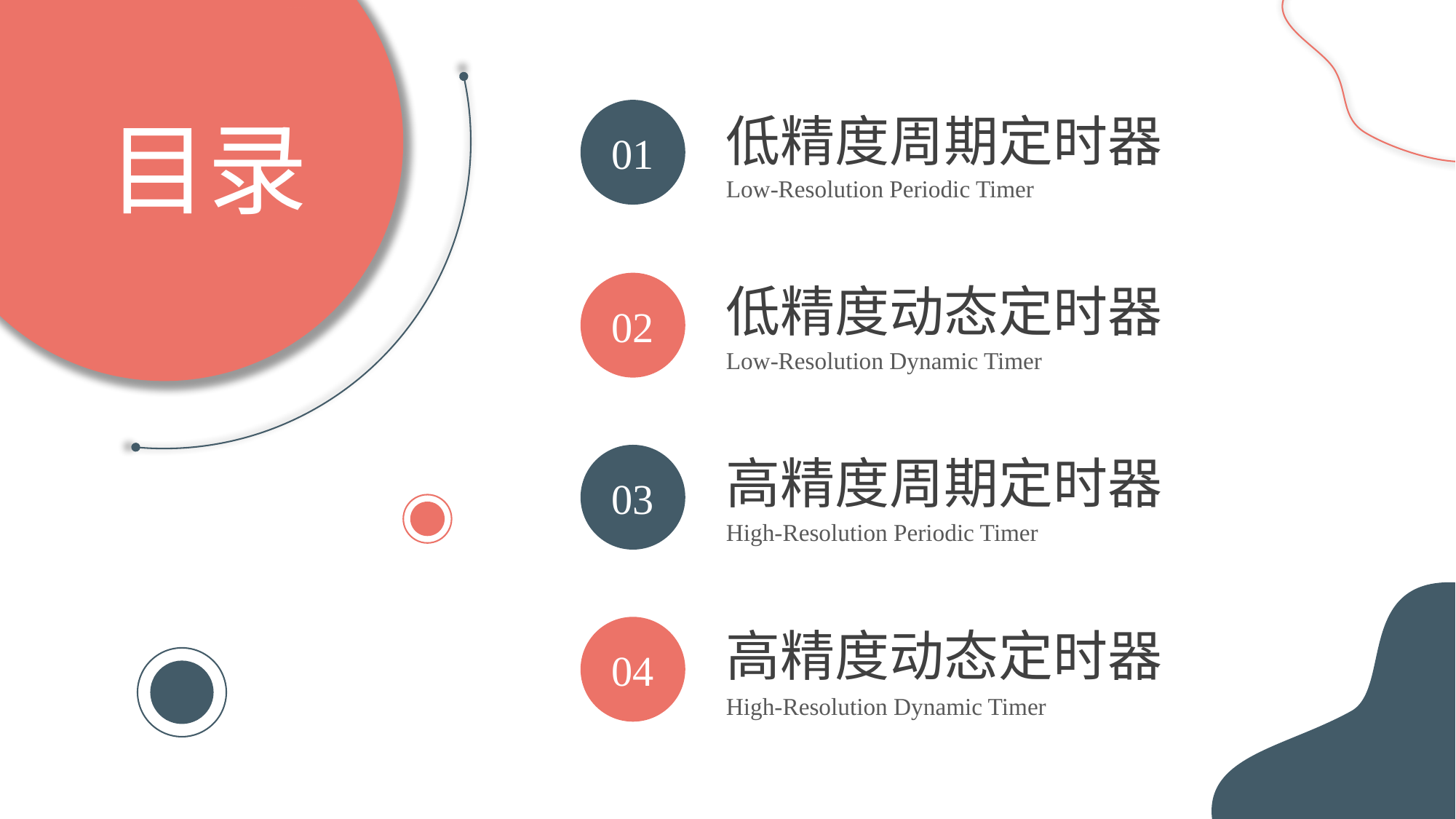

PPT下载 http://www.1ppt.com/xiazai/

01
低精度周期定时器
Low-Resolution Periodic Timer
目录
低精度动态定时器
Low-Resolution Dynamic Timer
02
高精度周期定时器
High-Resolution Periodic Timer
03

高精度动态定时器
High-Resolution Dynamic Timer
04